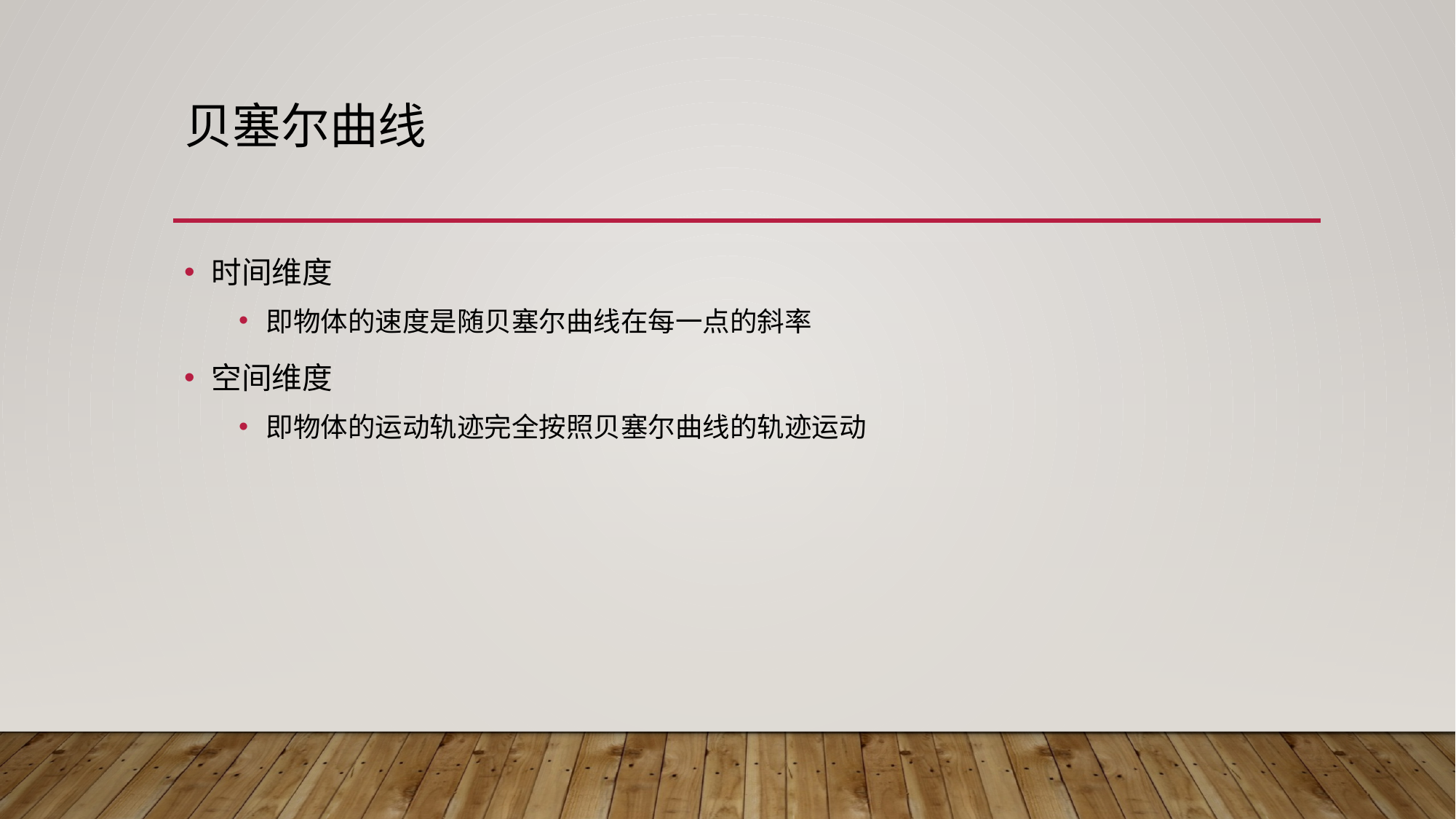

# 贝塞尔曲线
时间维度
即物体的速度是随贝塞尔曲线在每一点的斜率
空间维度
即物体的运动轨迹完全按照贝塞尔曲线的轨迹运动